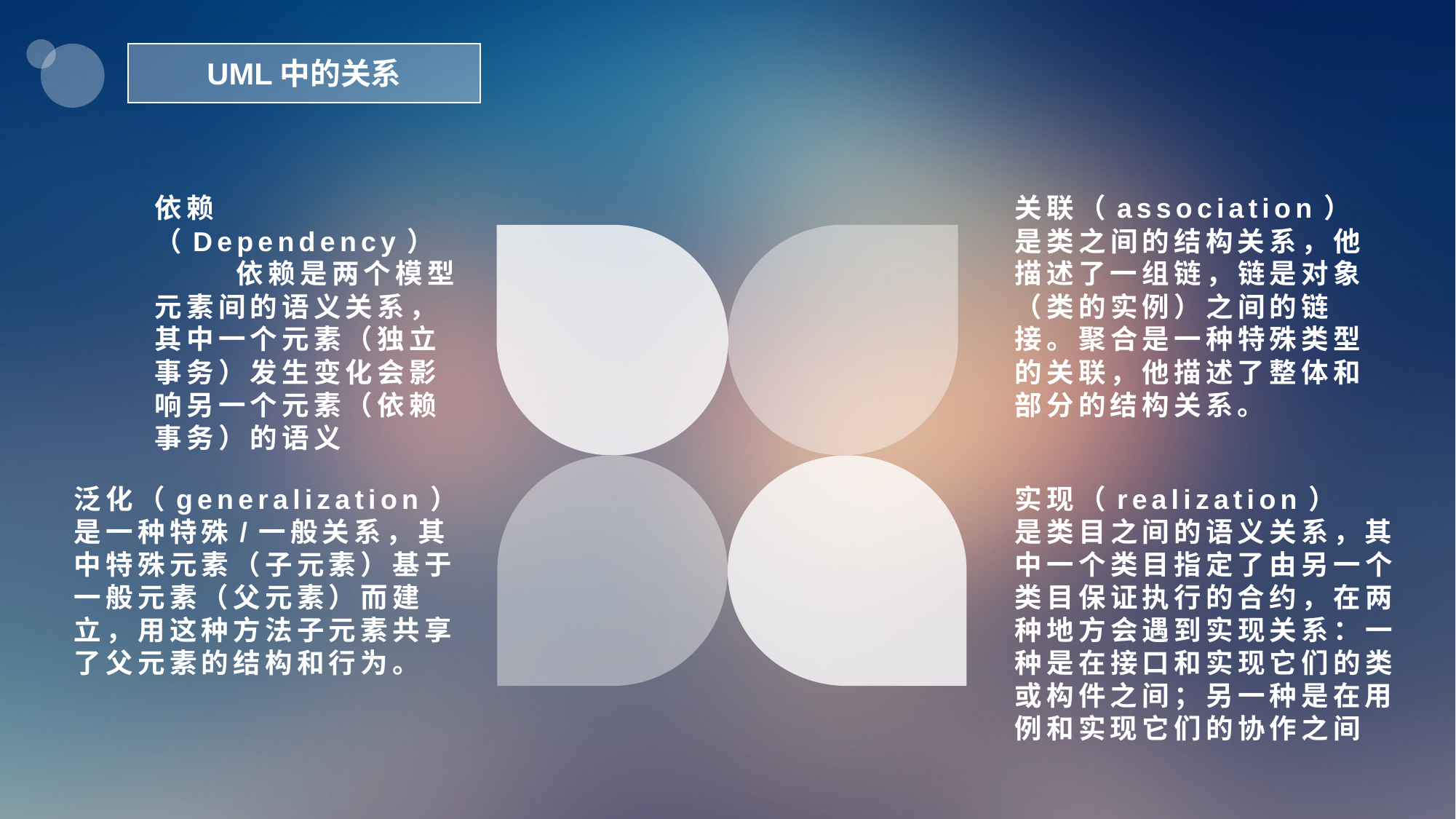

UML中的关系
依赖（Dependency）
       依赖是两个模型元素间的语义关系，其中一个元素（独立事务）发生变化会影响另一个元素（依赖事务）的语义
关联（association）
是类之间的结构关系，他描述了一组链，链是对象（类的实例）之间的链接。聚合是一种特殊类型的关联，他描述了整体和部分的结构关系。

泛化（generalization）
是一种特殊/一般关系，其中特殊元素（子元素）基于一般元素（父元素）而建立，用这种方法子元素共享了父元素的结构和行为。
实现（realization）
是类目之间的语义关系，其中一个类目指定了由另一个类目保证执行的合约，在两种地方会遇到实现关系：一种是在接口和实现它们的类或构件之间；另一种是在用例和实现它们的协作之间